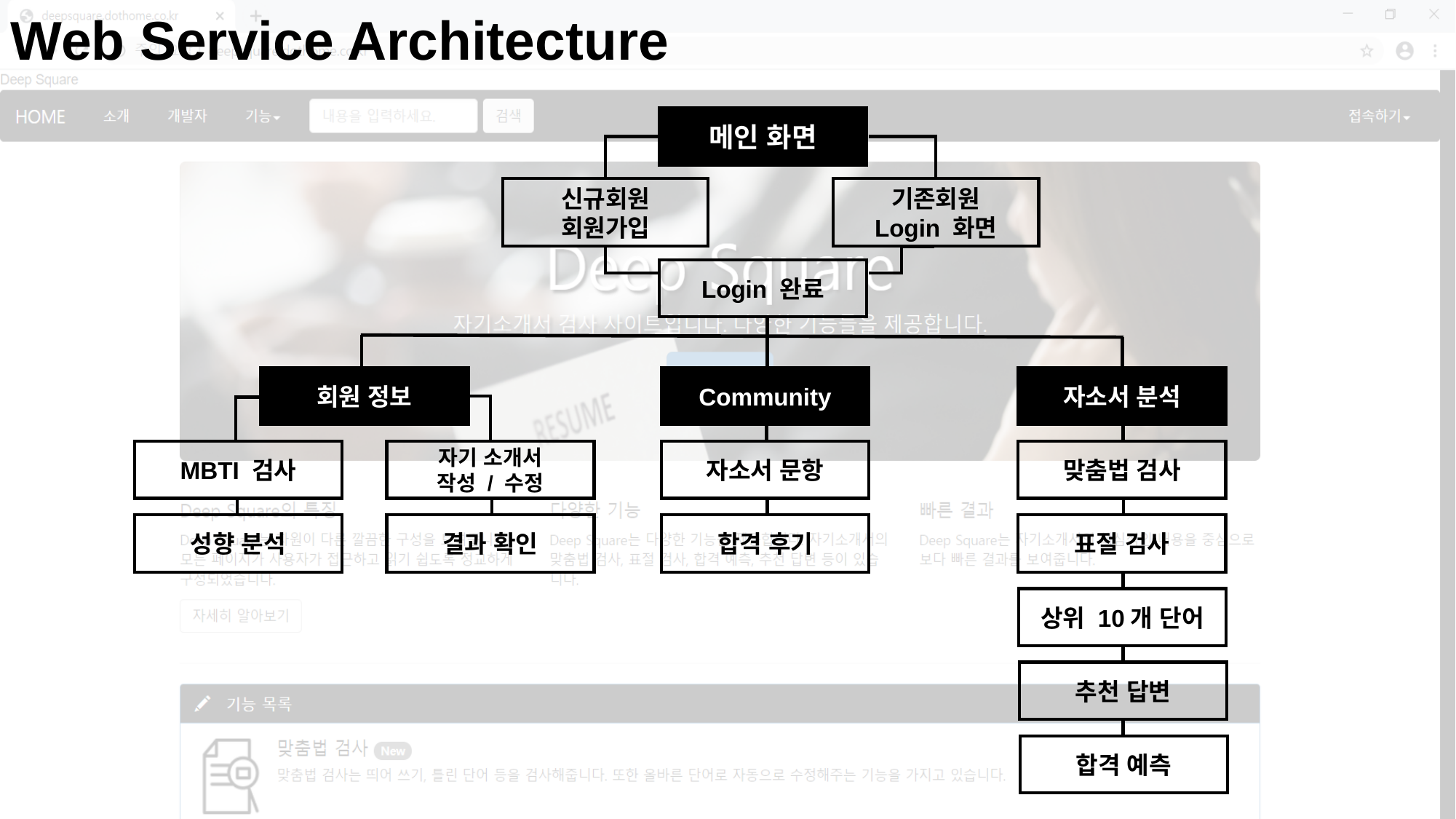

Web Service Architecture
메인 화면
신규회원
회원가입
기존회원
Login 화면
Login 완료
회원 정보
Community
자소서 분석
MBTI 검사
자기 소개서
작성 / 수정
자소서 문항
맞춤법 검사
성향 분석
결과 확인
합격 후기
표절 검사
상위 10개 단어
추천 답변
합격 예측